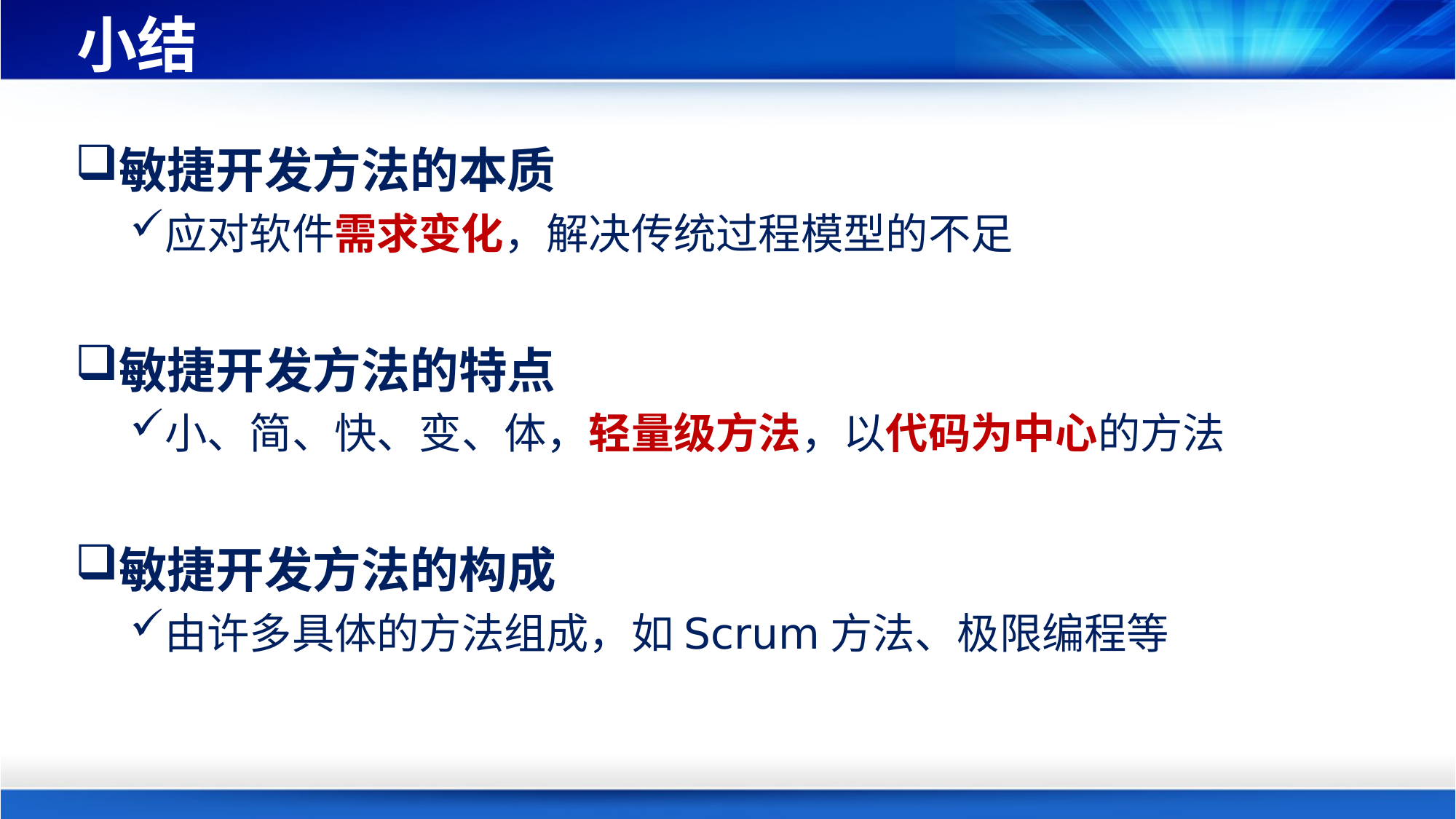

# 小结
敏捷开发方法的本质
应对软件需求变化，解决传统过程模型的不足

敏捷开发方法的特点
小、简、快、变、体，轻量级方法，以代码为中心的方法

敏捷开发方法的构成
由许多具体的方法组成，如Scrum方法、极限编程等